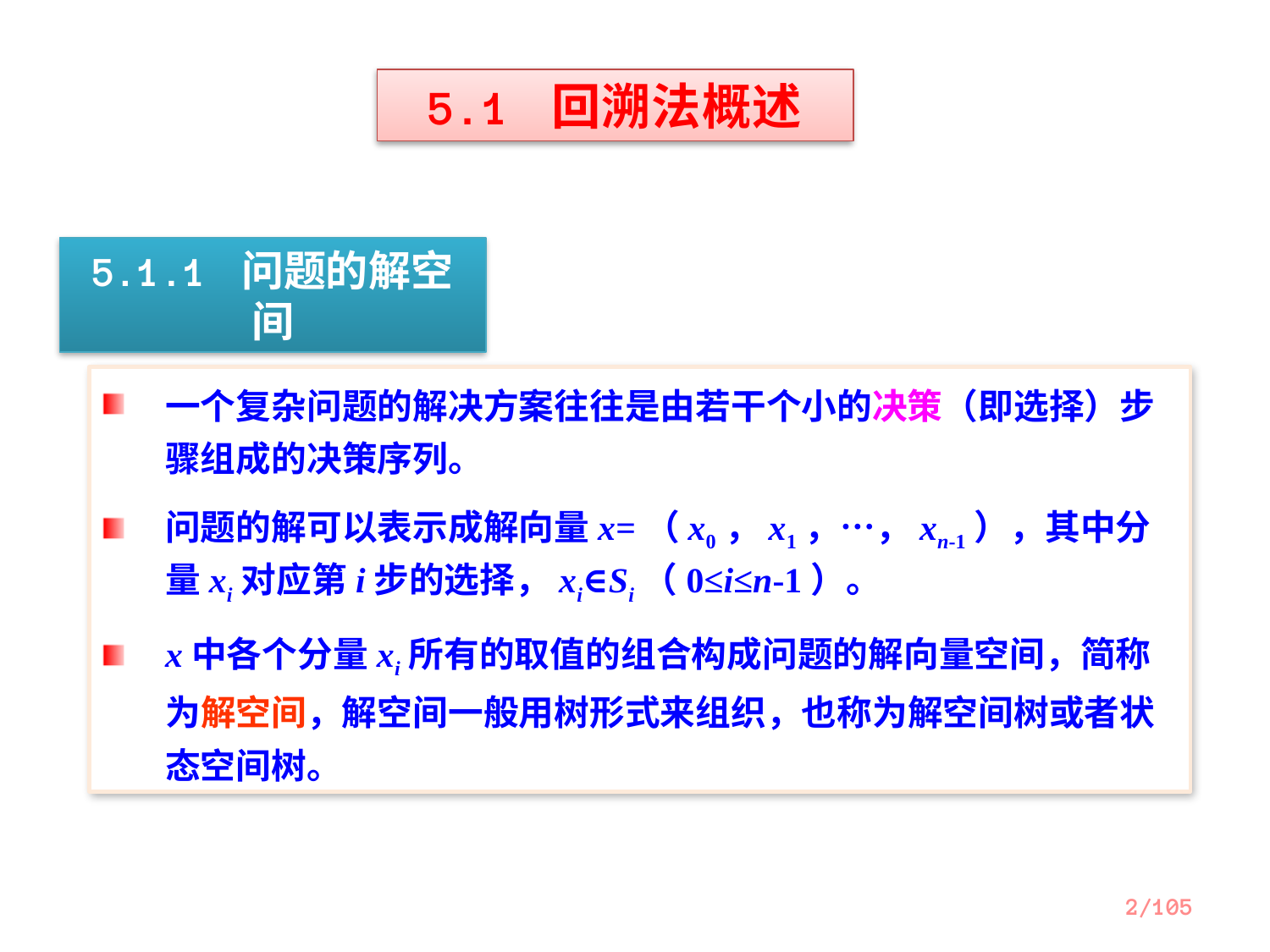

5.1 回溯法概述
5.1.1 问题的解空间
一个复杂问题的解决方案往往是由若干个小的决策（即选择）步骤组成的决策序列。
问题的解可以表示成解向量x=（x0，x1，…，xn-1），其中分量xi对应第i步的选择，xi∈Si（0≤i≤n-1）。
x中各个分量xi所有的取值的组合构成问题的解向量空间，简称为解空间，解空间一般用树形式来组织，也称为解空间树或者状态空间树。
2/105